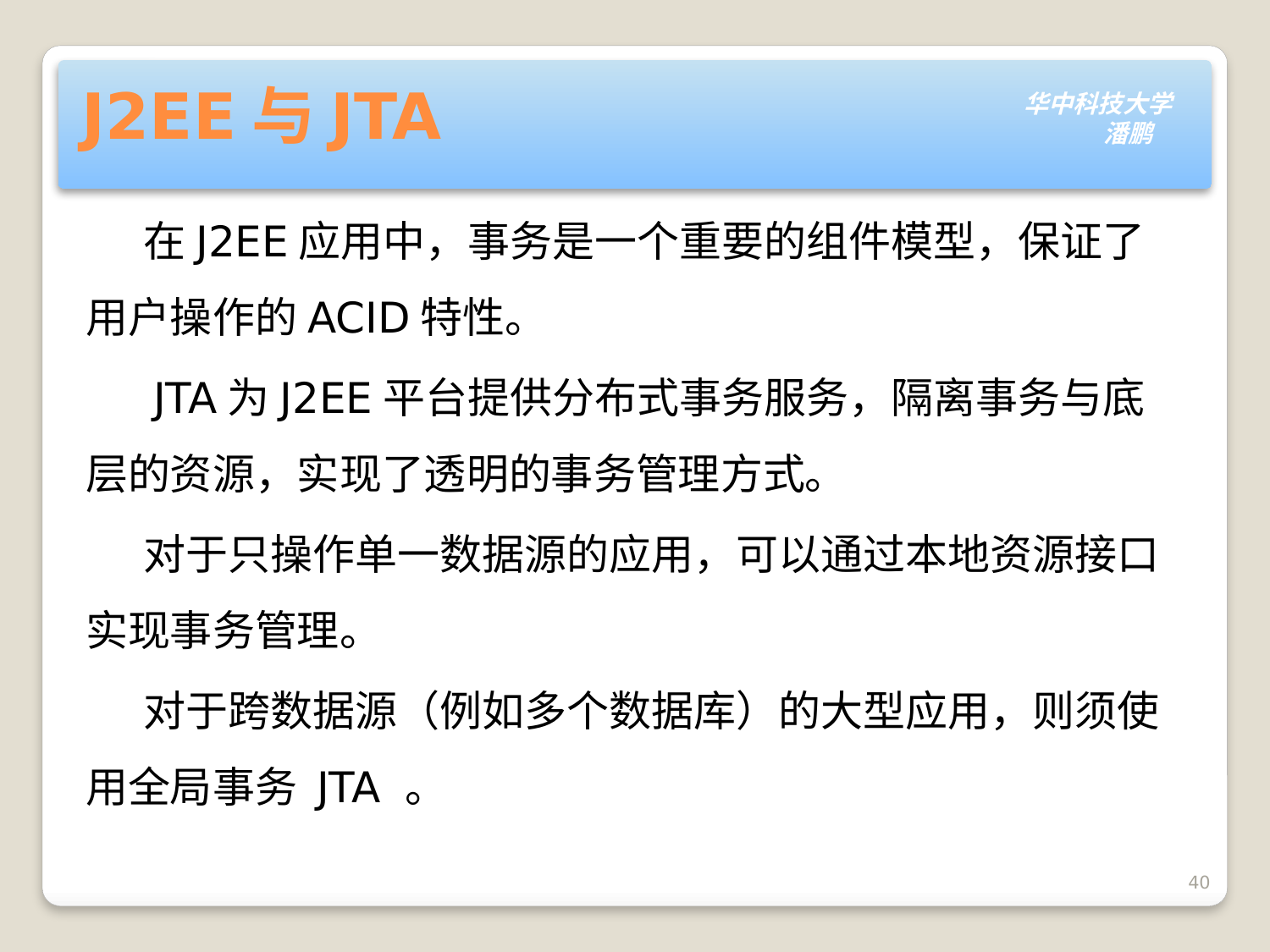

# J2EE与JTA
     在J2EE应用中，事务是一个重要的组件模型，保证了用户操作的ACID特性。
     JTA为J2EE平台提供分布式事务服务，隔离事务与底层的资源，实现了透明的事务管理方式。
     对于只操作单一数据源的应用，可以通过本地资源接口实现事务管理。
     对于跨数据源（例如多个数据库）的大型应用，则须使用全局事务 JTA 。
40